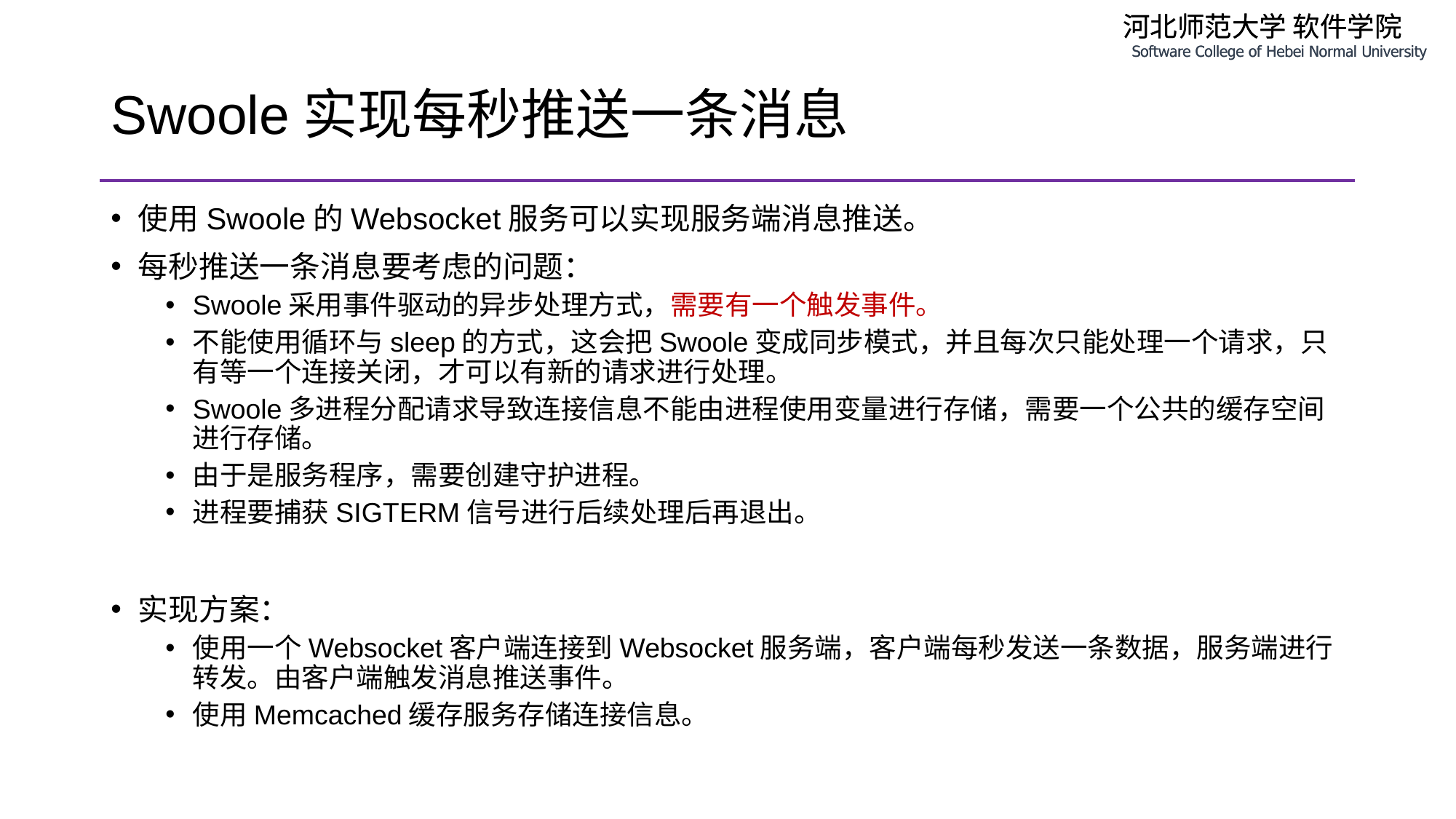

# Swoole实现每秒推送一条消息
使用Swoole的Websocket服务可以实现服务端消息推送。
每秒推送一条消息要考虑的问题：
Swoole采用事件驱动的异步处理方式，需要有一个触发事件。
不能使用循环与sleep的方式，这会把Swoole变成同步模式，并且每次只能处理一个请求，只有等一个连接关闭，才可以有新的请求进行处理。
Swoole多进程分配请求导致连接信息不能由进程使用变量进行存储，需要一个公共的缓存空间进行存储。
由于是服务程序，需要创建守护进程。
进程要捕获SIGTERM信号进行后续处理后再退出。

实现方案：
使用一个Websocket客户端连接到Websocket服务端，客户端每秒发送一条数据，服务端进行转发。由客户端触发消息推送事件。
使用Memcached缓存服务存储连接信息。